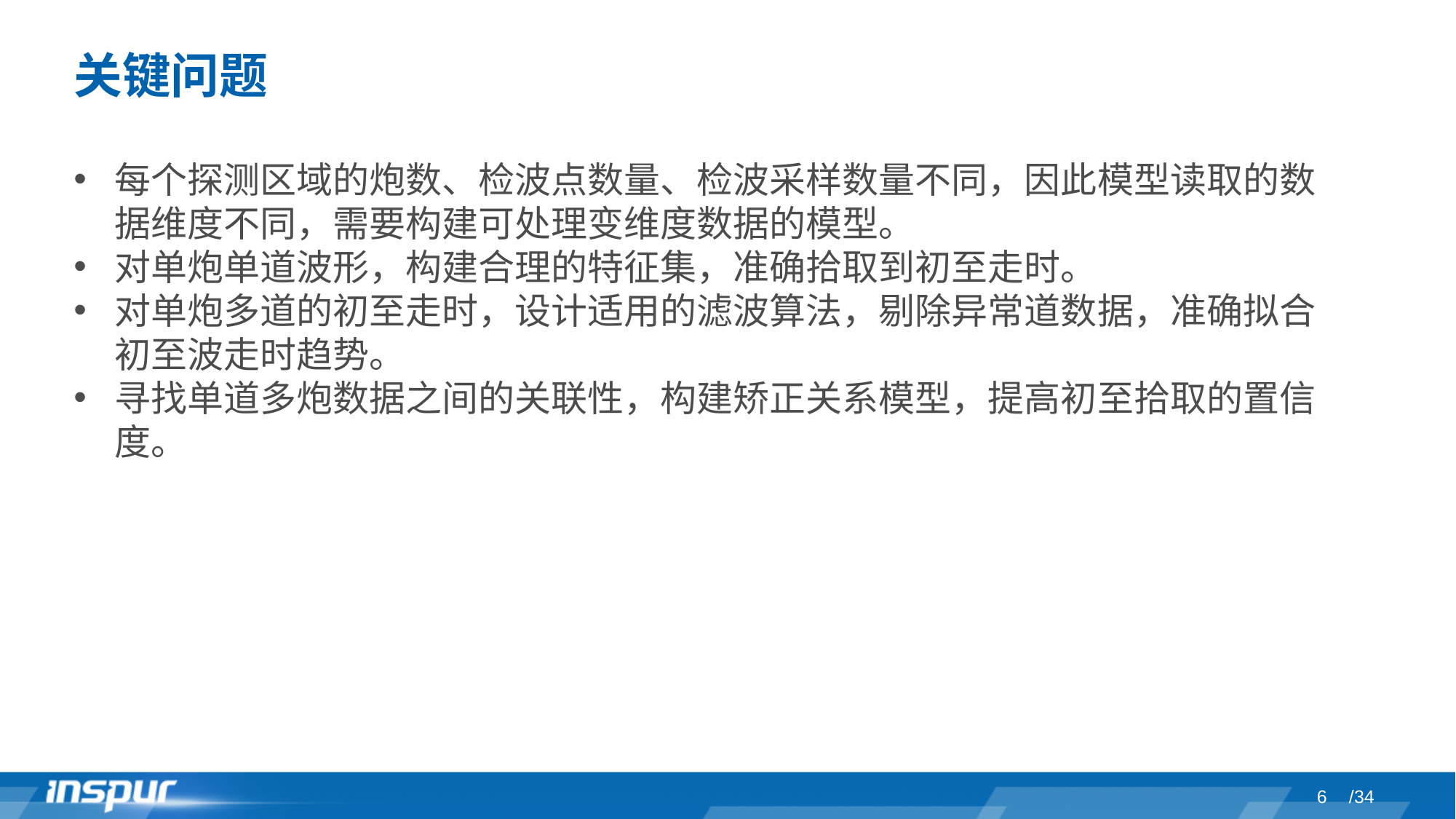

# 关键问题
每个探测区域的炮数、检波点数量、检波采样数量不同，因此模型读取的数据维度不同，需要构建可处理变维度数据的模型。
对单炮单道波形，构建合理的特征集，准确拾取到初至走时。
对单炮多道的初至走时，设计适用的滤波算法，剔除异常道数据，准确拟合初至波走时趋势。
寻找单道多炮数据之间的关联性，构建矫正关系模型，提高初至拾取的置信度。
6
/34